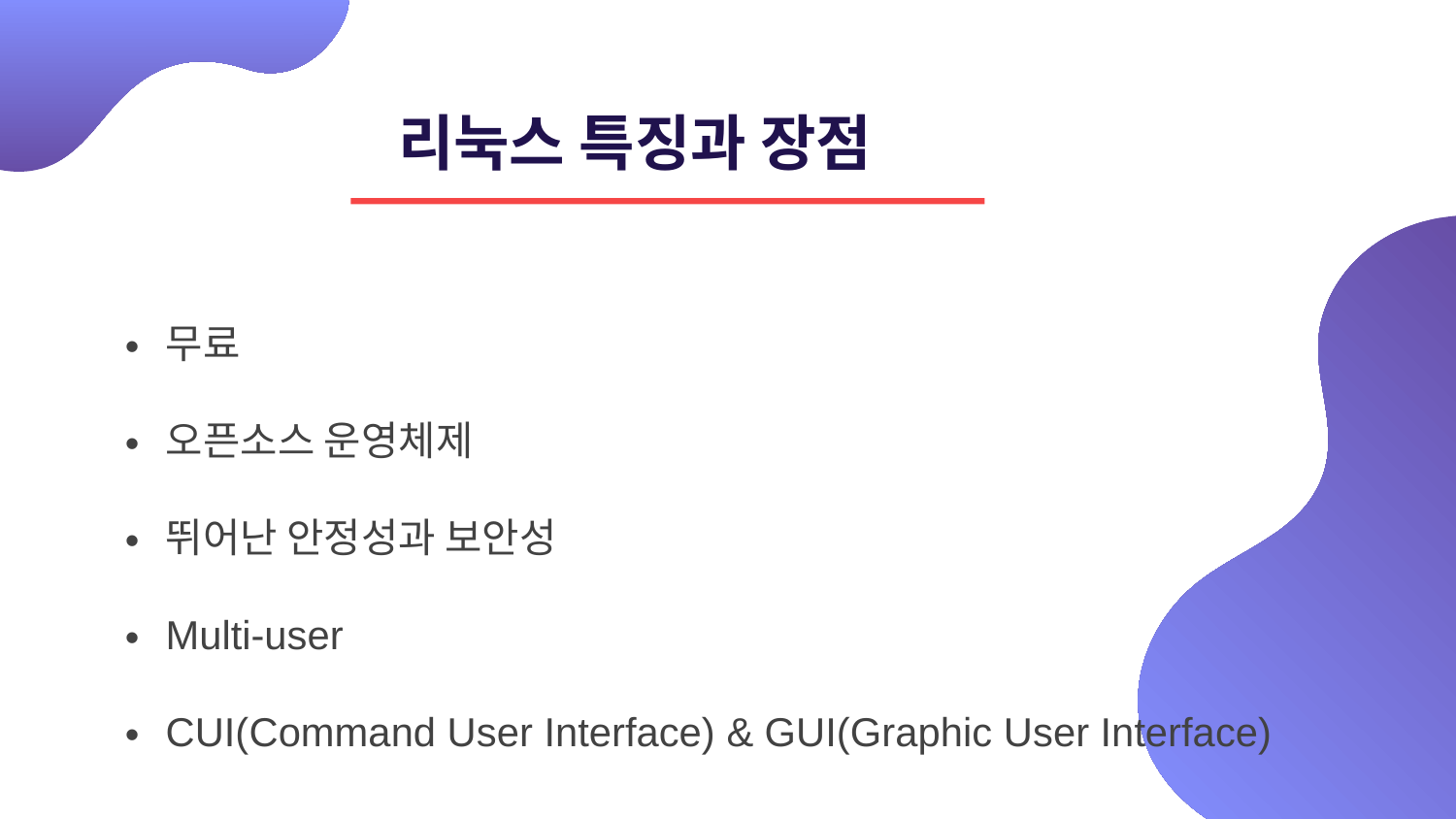

# 리눅스 특징과 장점
무료
오픈소스 운영체제
뛰어난 안정성과 보안성
Multi-user
CUI(Command User Interface) & GUI(Graphic User Interface)